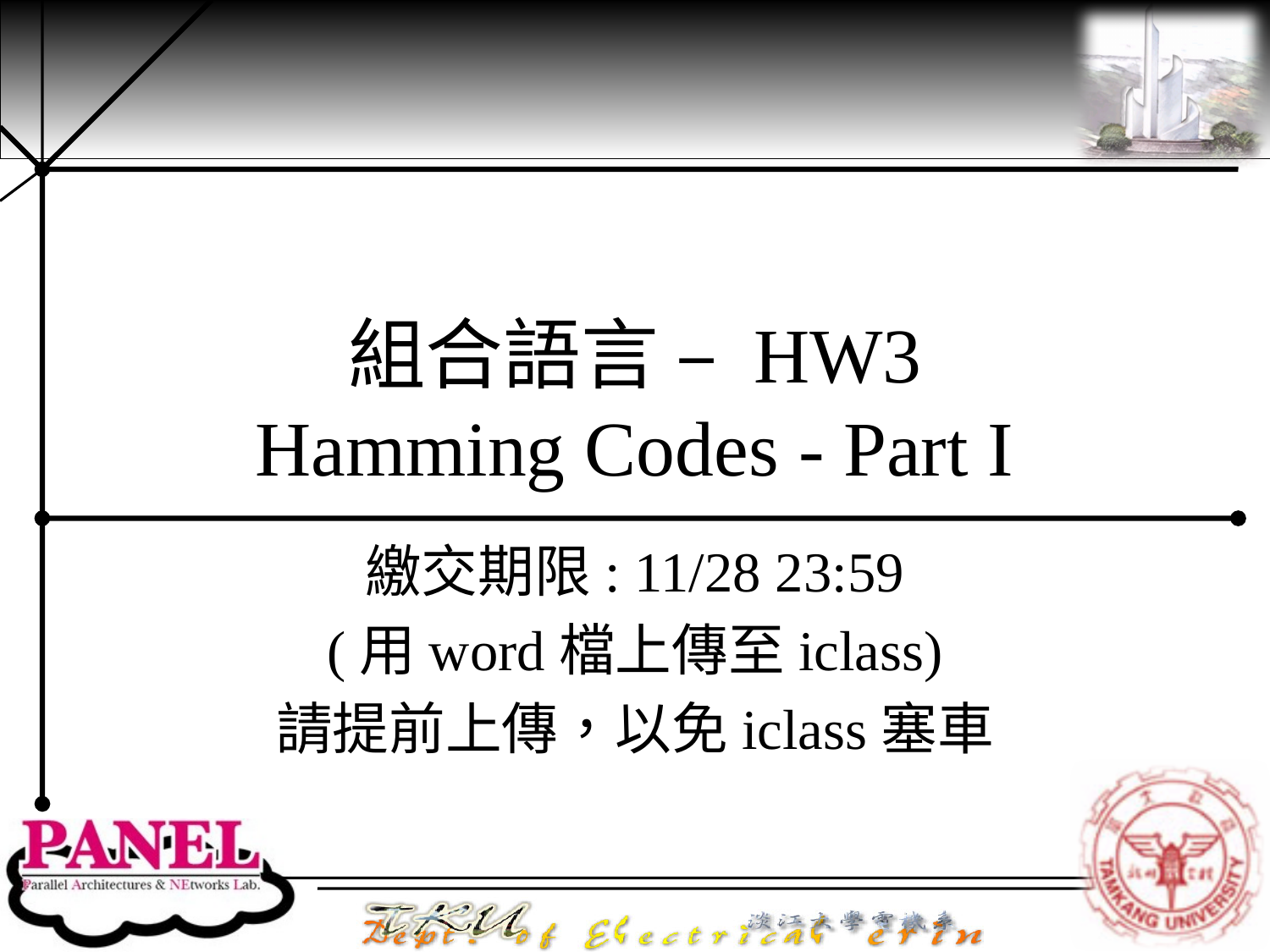

# 組合語言 – HW3 Hamming Codes - Part I
繳交期限: 11/28 23:59
(用word檔上傳至iclass)
請提前上傳，以免iclass塞車